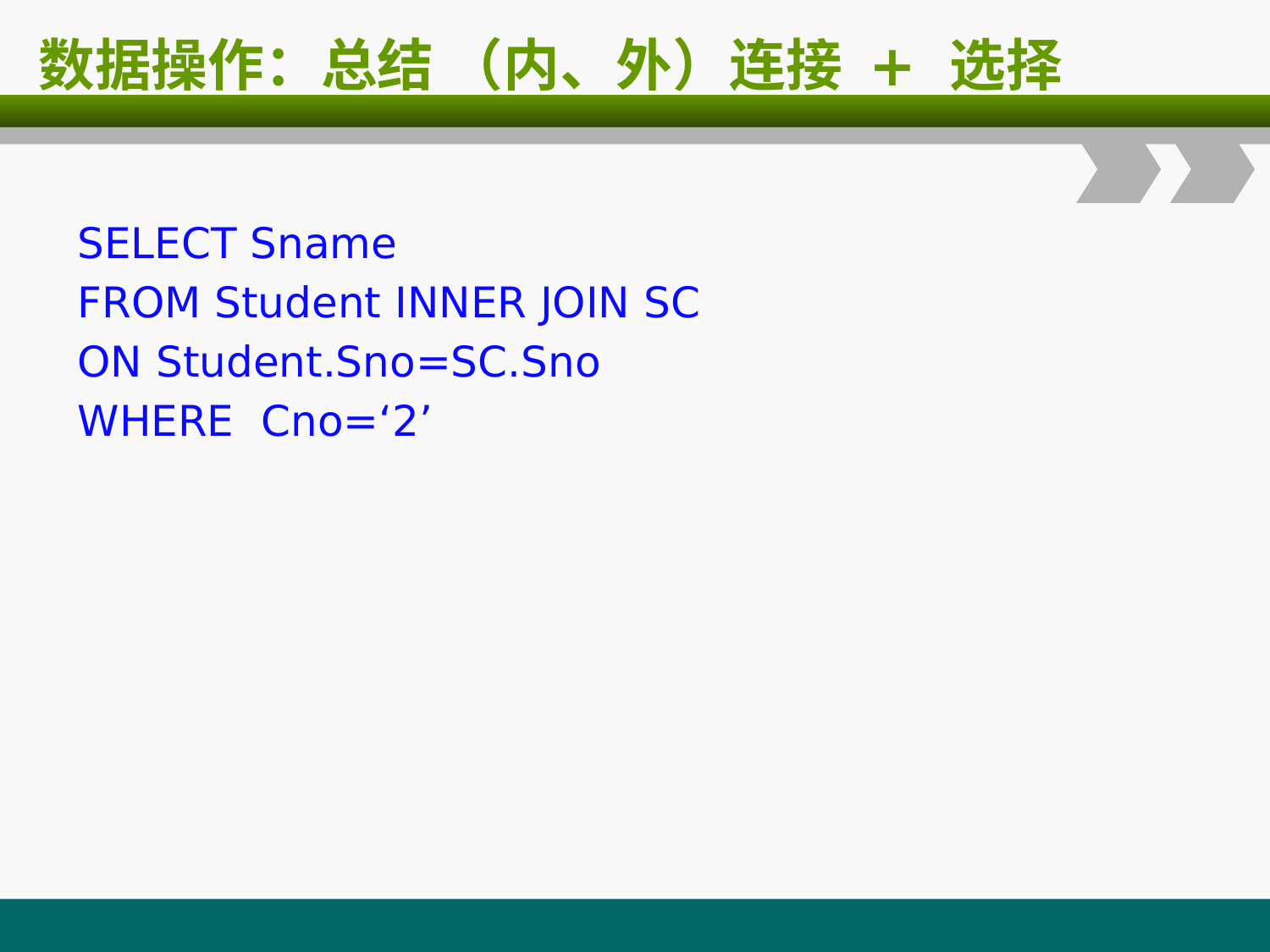

# 数据操作：总结 （内、外）连接 + 选择
SELECT Sname
FROM Student INNER JOIN SC
ON Student.Sno=SC.Sno
WHERE  Cno=‘2’